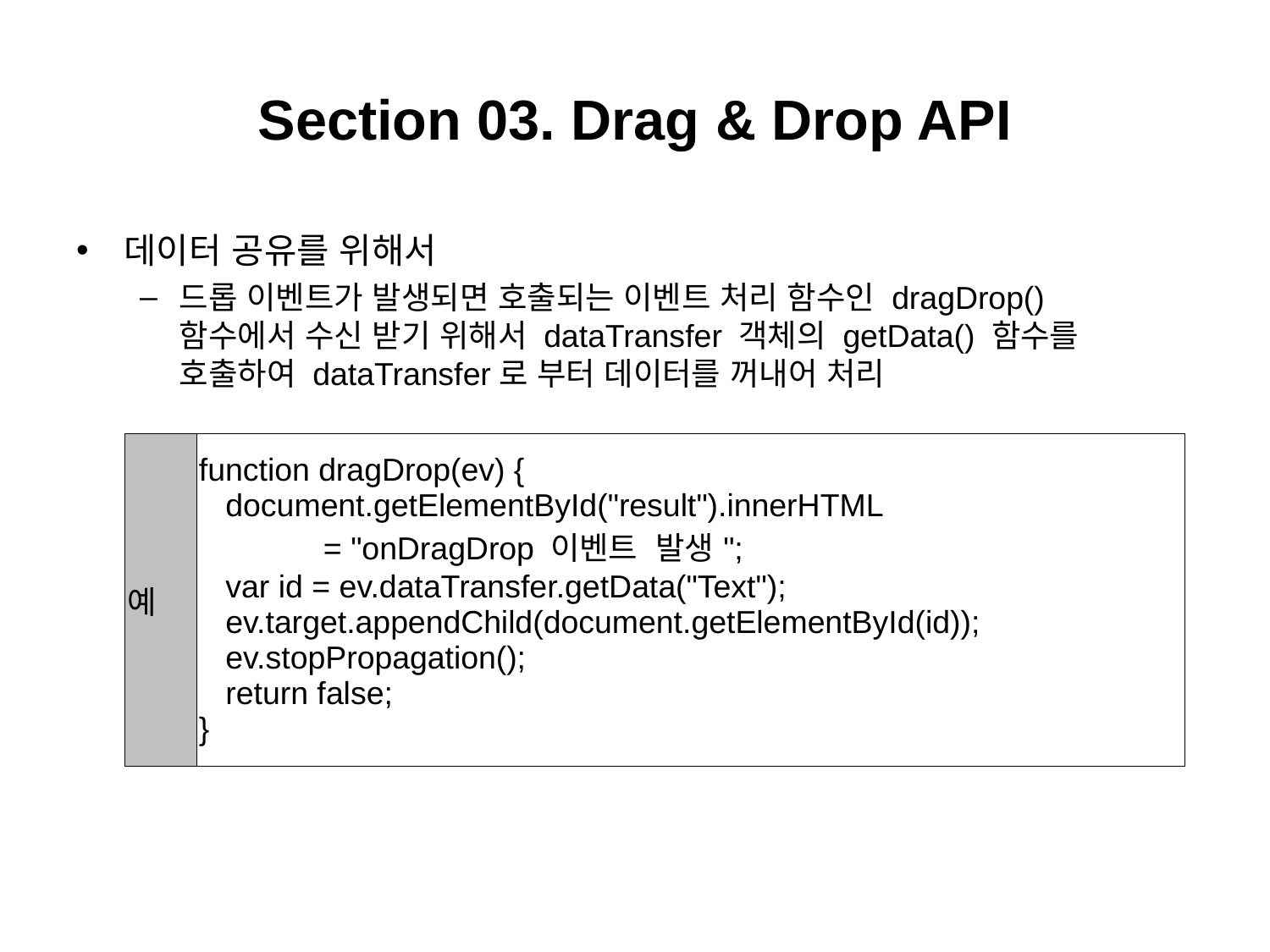

# Section 03. Drag & Drop API
데이터 공유를 위해서
드롭 이벤트가 발생되면 호출되는 이벤트 처리 함수인 dragDrop() 함수에서 수신 받기 위해서 dataTransfer 객체의 getData() 함수를 호출하여 dataTransfer로 부터 데이터를 꺼내어 처리

| 예 | function dragDrop(ev) { document.getElementById("result").innerHTML = "onDragDrop 이벤트 발생"; var id = ev.dataTransfer.getData("Text"); ev.target.appendChild(document.getElementById(id)); ev.stopPropagation(); return false; } |
| --- | --- |